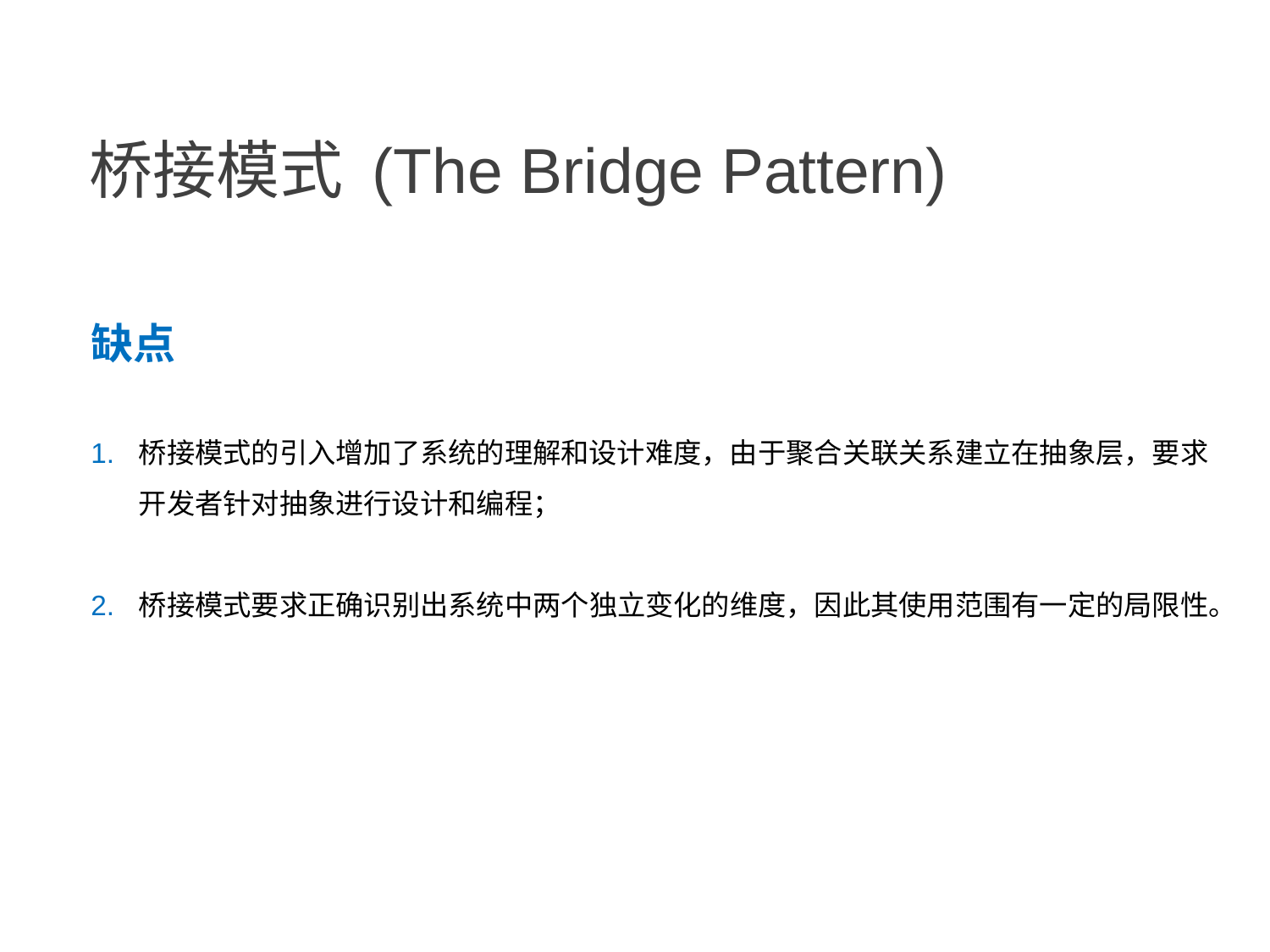

桥接模式 (The Bridge Pattern)
缺点

桥接模式的引入增加了系统的理解和设计难度，由于聚合关联关系建立在抽象层，要求开发者针对抽象进行设计和编程；

桥接模式要求正确识别出系统中两个独立变化的维度，因此其使用范围有一定的局限性。